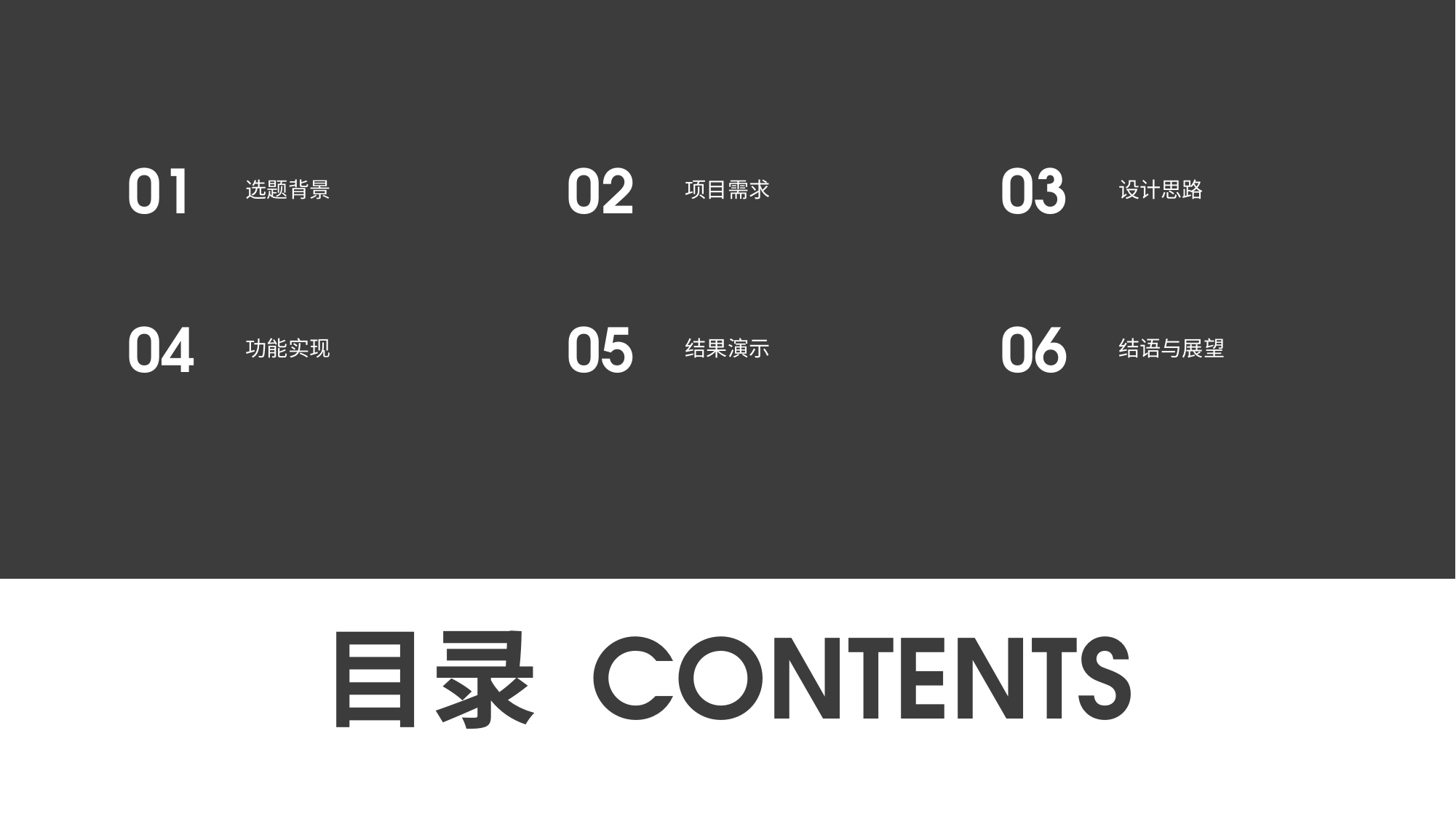

01
02
03
选题背景
项目需求
设计思路
04
05
06
功能实现
结果演示
结语与展望
目录 CONTENTS